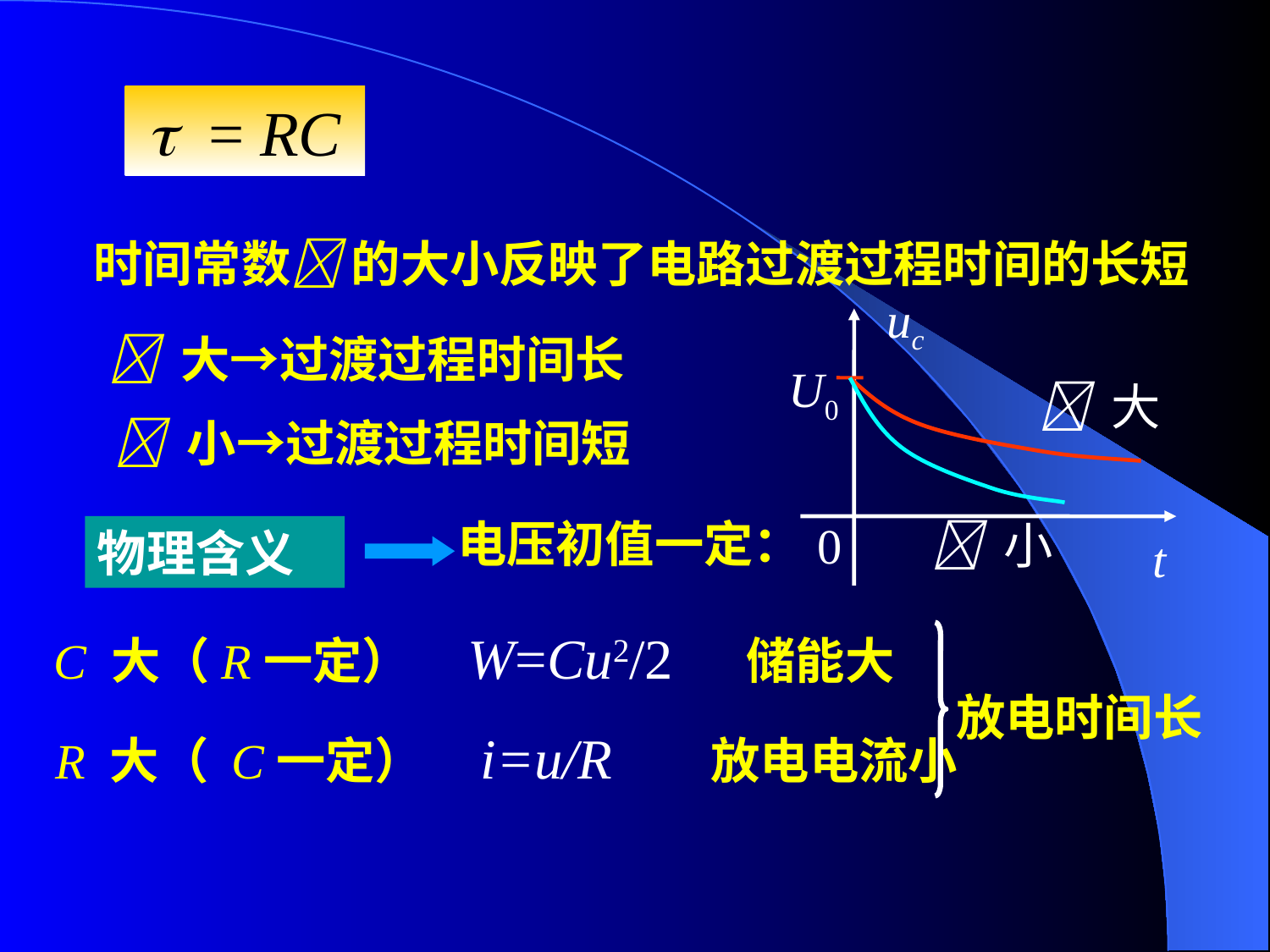

τ  = RC
时间常数τ 的大小反映了电路过渡过程时间的长短
uc

U0
τ 大

0
τ 小

t
τ 大→过渡过程时间长
τ 小→过渡过程时间短
电压初值一定：
物理含义

C 大（R一定）    W=Cu2/2     储能大

放电时间长
R 大（ C一定）    i=u/R       放电电流小